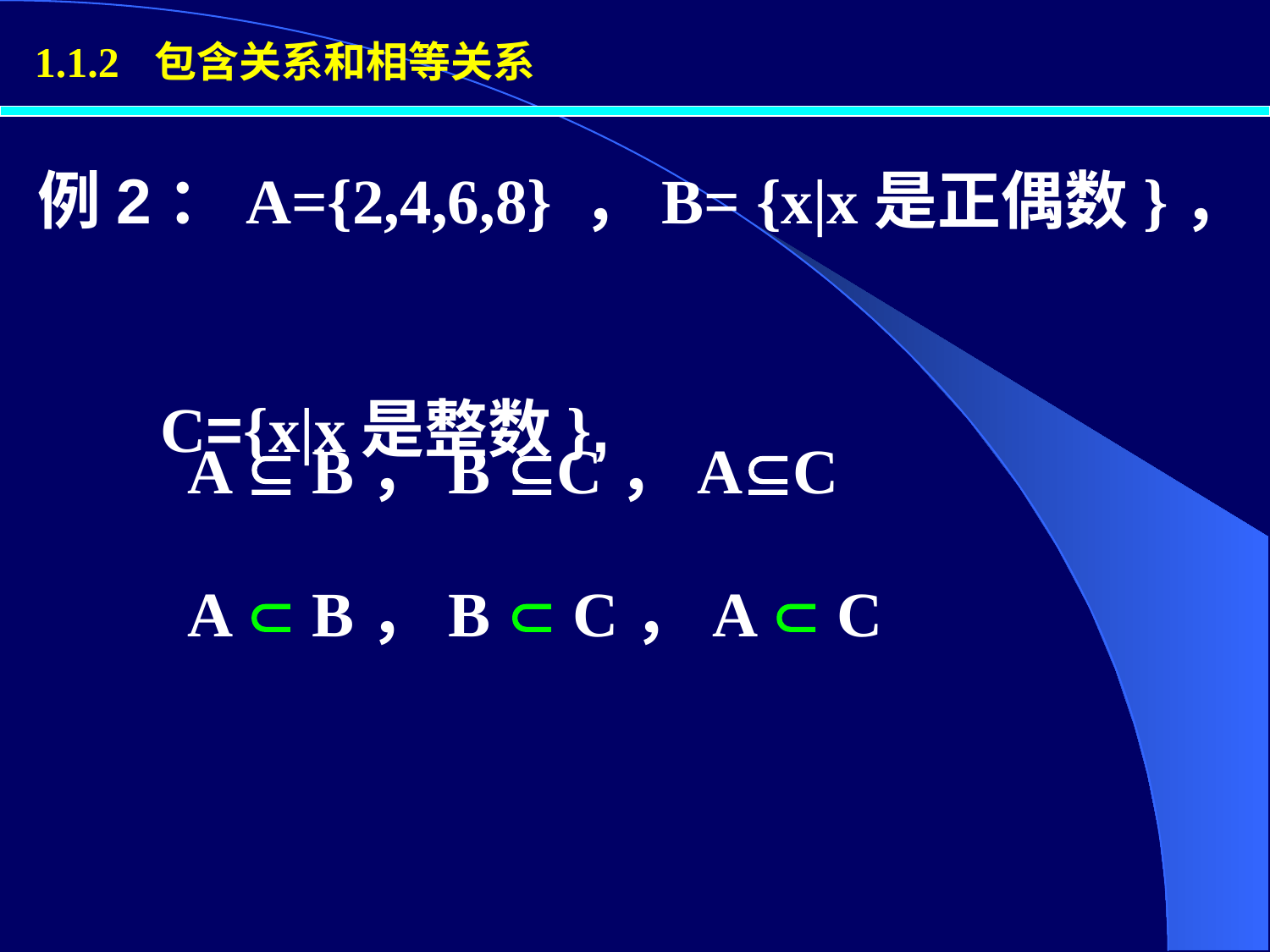

1.1.2 包含关系和相等关系

例2：A={2,4,6,8} ，B= {x|x是正偶数}，
       C={x|x是整数},
A ⊆ B，B ⊆C，A⊆C

A ⊂ B，B ⊂ C，A ⊂ C